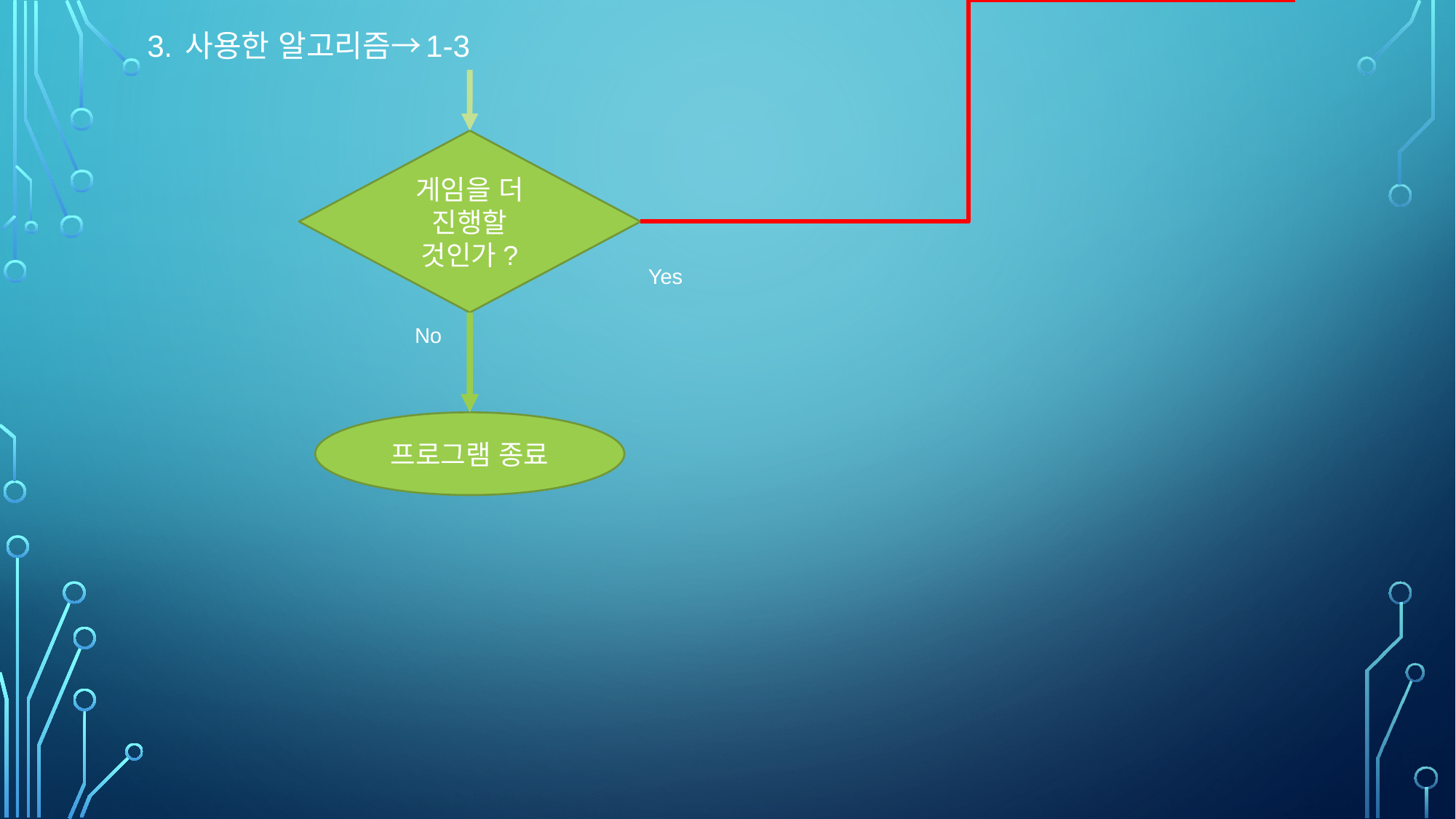

# 3. 사용한 알고리즘→1-3
게임을 더 진행할 것인가?
Yes
No
프로그램 종료